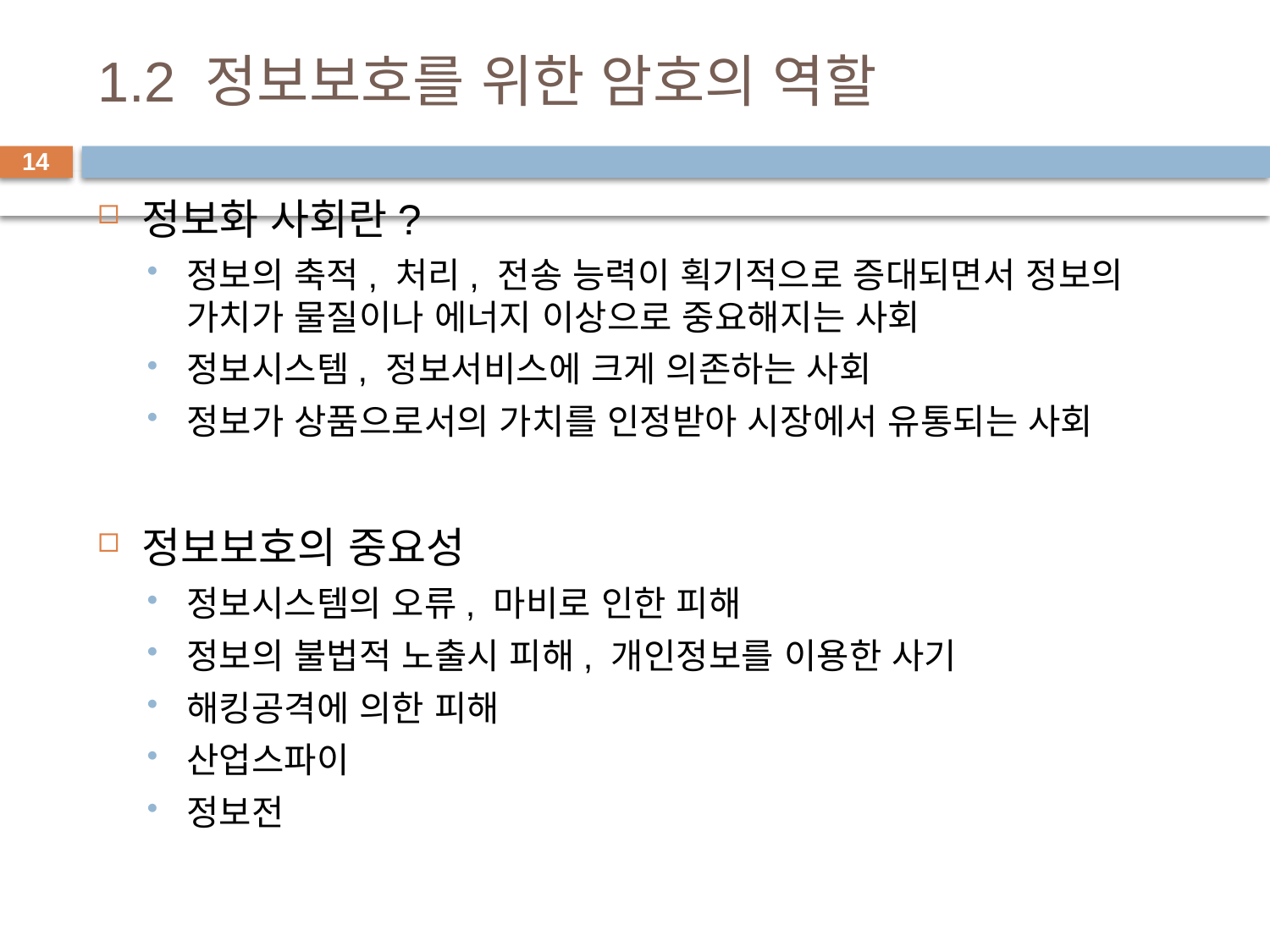

# 1.2 정보보호를 위한 암호의 역할
14
정보화 사회란?
정보의 축적, 처리, 전송 능력이 획기적으로 증대되면서 정보의 가치가 물질이나 에너지 이상으로 중요해지는 사회
정보시스템, 정보서비스에 크게 의존하는 사회
정보가 상품으로서의 가치를 인정받아 시장에서 유통되는 사회

정보보호의 중요성
정보시스템의 오류, 마비로 인한 피해
정보의 불법적 노출시 피해, 개인정보를 이용한 사기
해킹공격에 의한 피해
산업스파이
정보전